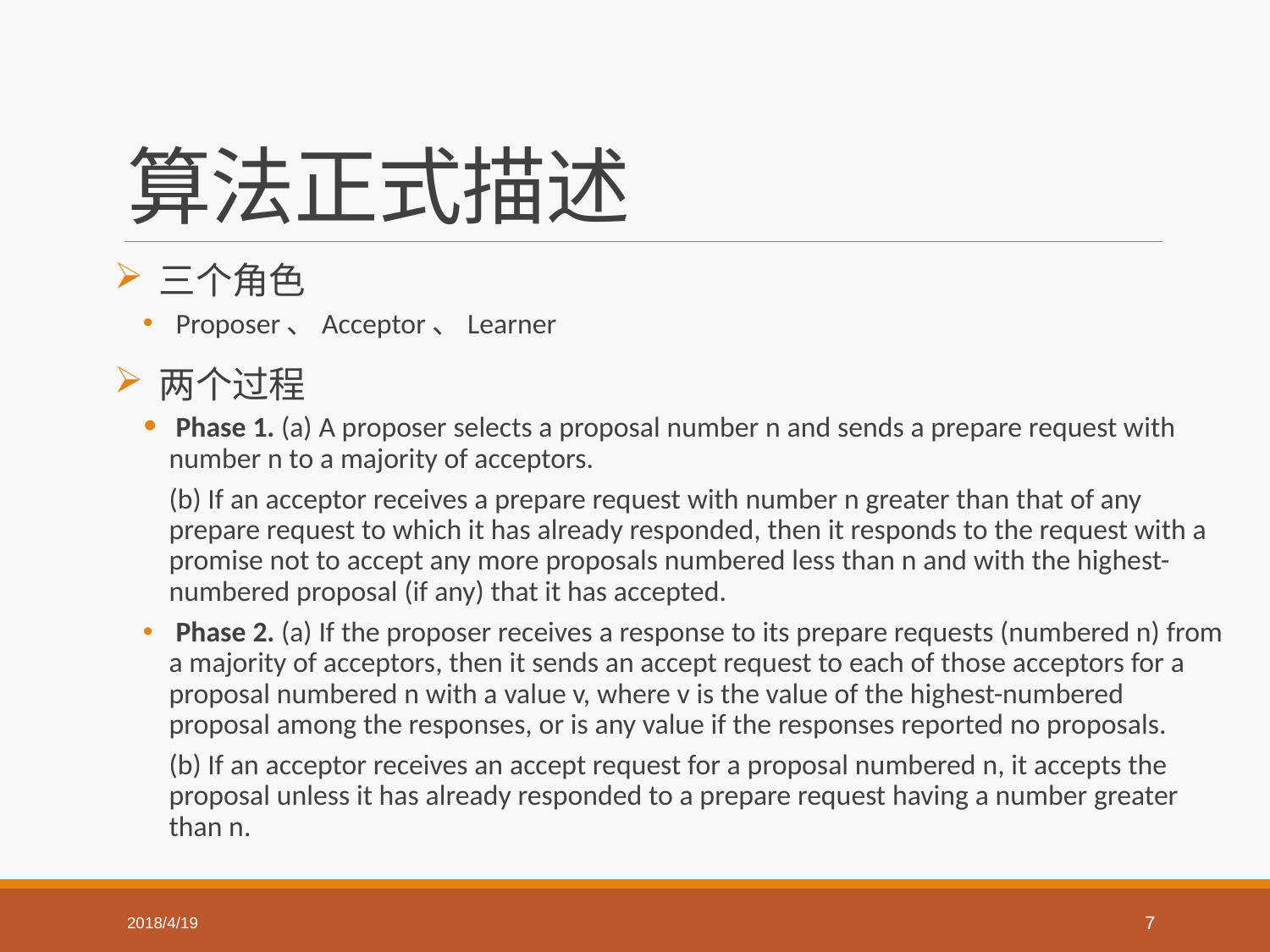

# 算法正式描述
 三个角色
 Proposer、Acceptor、Learner
 两个过程
 Phase 1. (a) A proposer selects a proposal number n and sends a prepare request with number n to a majority of acceptors.
(b) If an acceptor receives a prepare request with number n greater than that of any prepare request to which it has already responded, then it responds to the request with a promise not to accept any more proposals numbered less than n and with the highest-numbered proposal (if any) that it has accepted.
 Phase 2. (a) If the proposer receives a response to its prepare requests (numbered n) from a majority of acceptors, then it sends an accept request to each of those acceptors for a proposal numbered n with a value v, where v is the value of the highest-numbered proposal among the responses, or is any value if the responses reported no proposals.
(b) If an acceptor receives an accept request for a proposal numbered n, it accepts the proposal unless it has already responded to a prepare request having a number greater than n.

2018/4/19
7